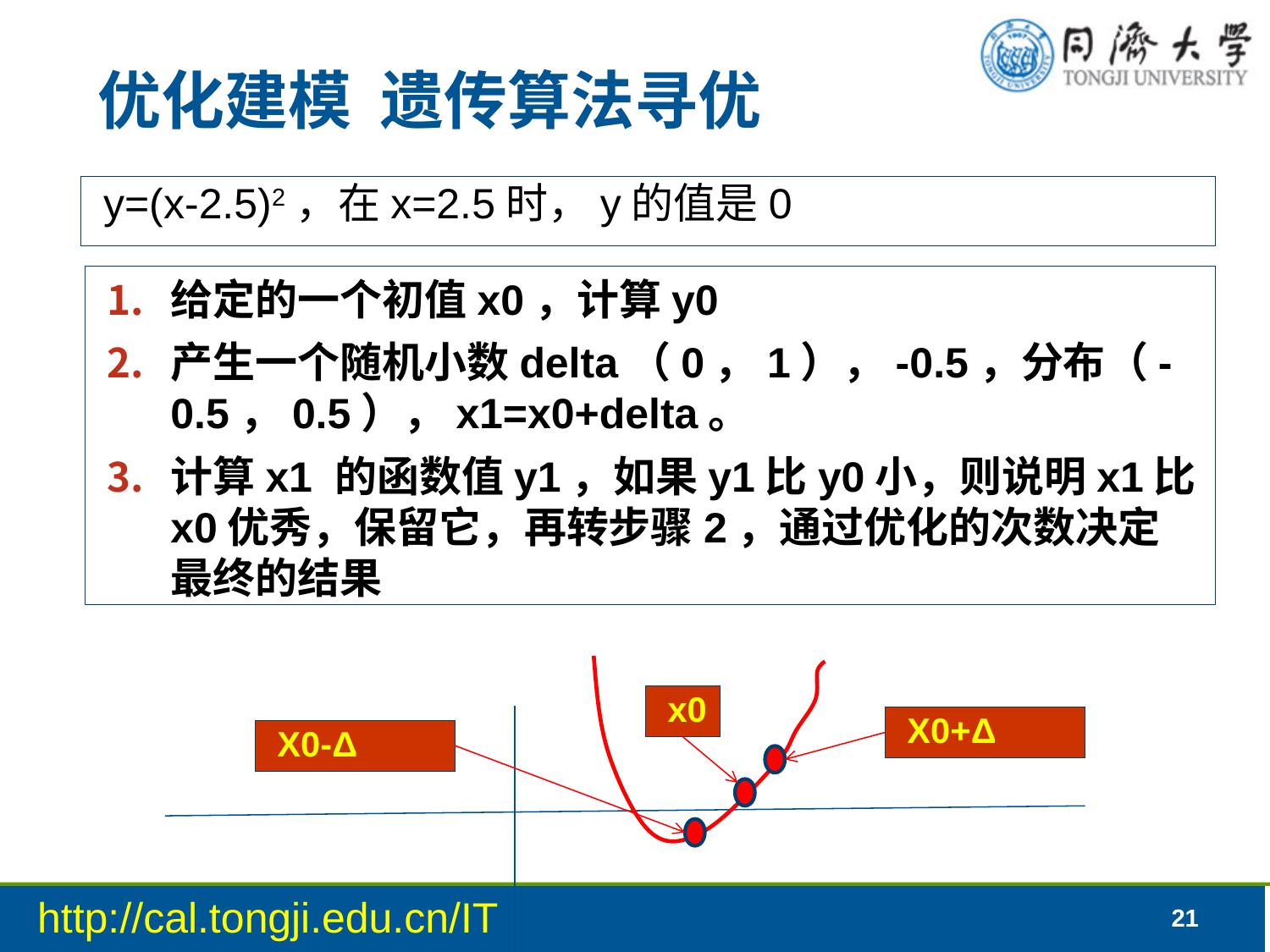

优化建模  遗传算法寻优
y=(x-2.5)2，在x=2.5时，y的值是0
给定的一个初值x0，计算y0
产生一个随机小数delta（0，1），-0.5，分布（-0.5，0.5），x1=x0+delta。
计算x1 的函数值y1，如果y1比y0小，则说明x1比x0优秀，保留它，再转步骤2，通过优化的次数决定最终的结果

x0
X0+Δ
X0-Δ